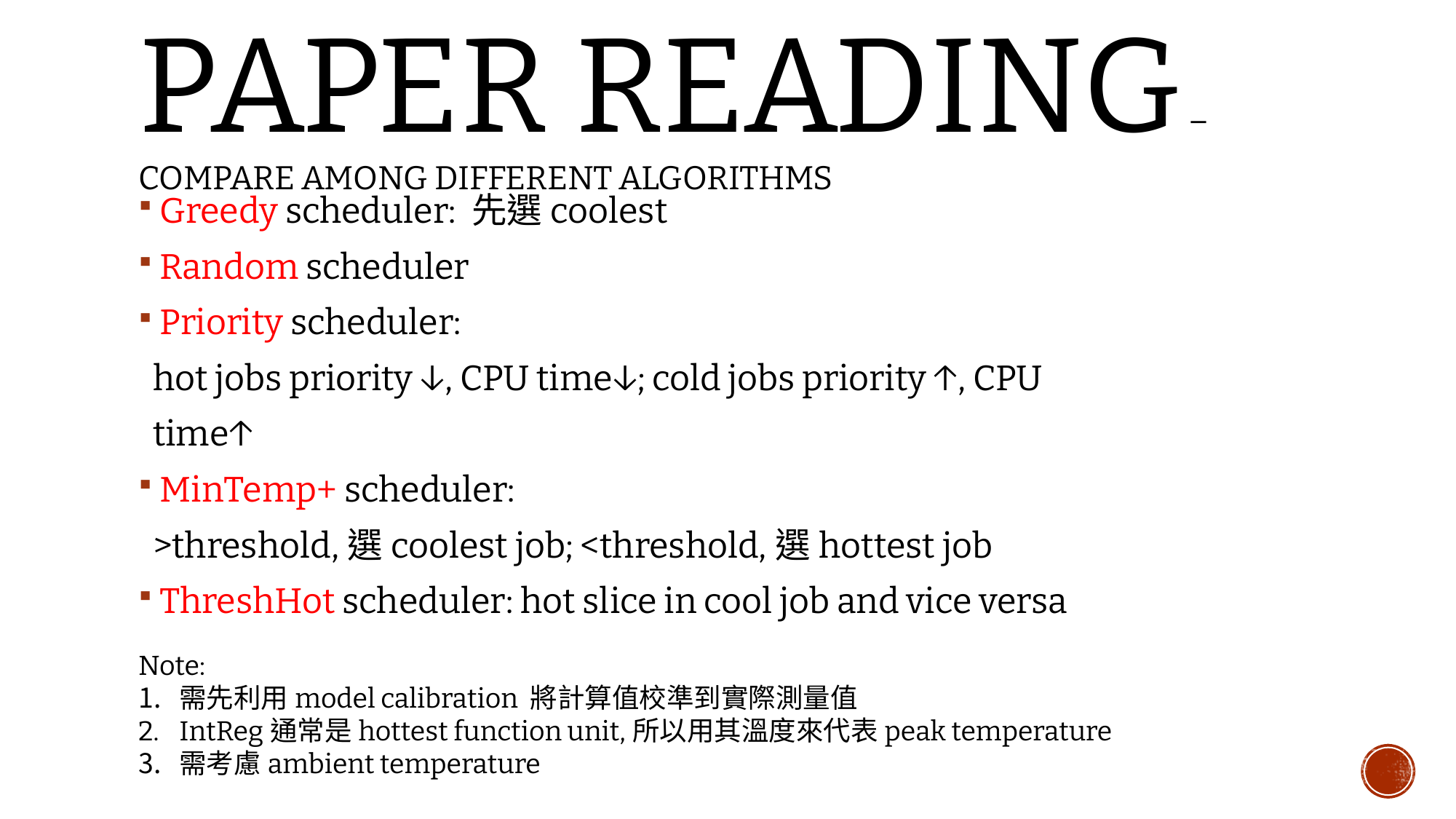

# Paper reading – Compare among different algorithms
Greedy scheduler: 先選coolest
Random scheduler
Priority scheduler:
  hot jobs priority ↓, CPU time↓; cold jobs priority ↑, CPU
  time↑
MinTemp+ scheduler:
  >threshold,選coolest job; <threshold,選hottest job
ThreshHot scheduler: hot slice in cool job and vice versa
Note:
需先利用model calibration 將計算值校準到實際測量值
IntReg通常是hottest function unit,所以用其溫度來代表peak temperature
需考慮ambient temperature